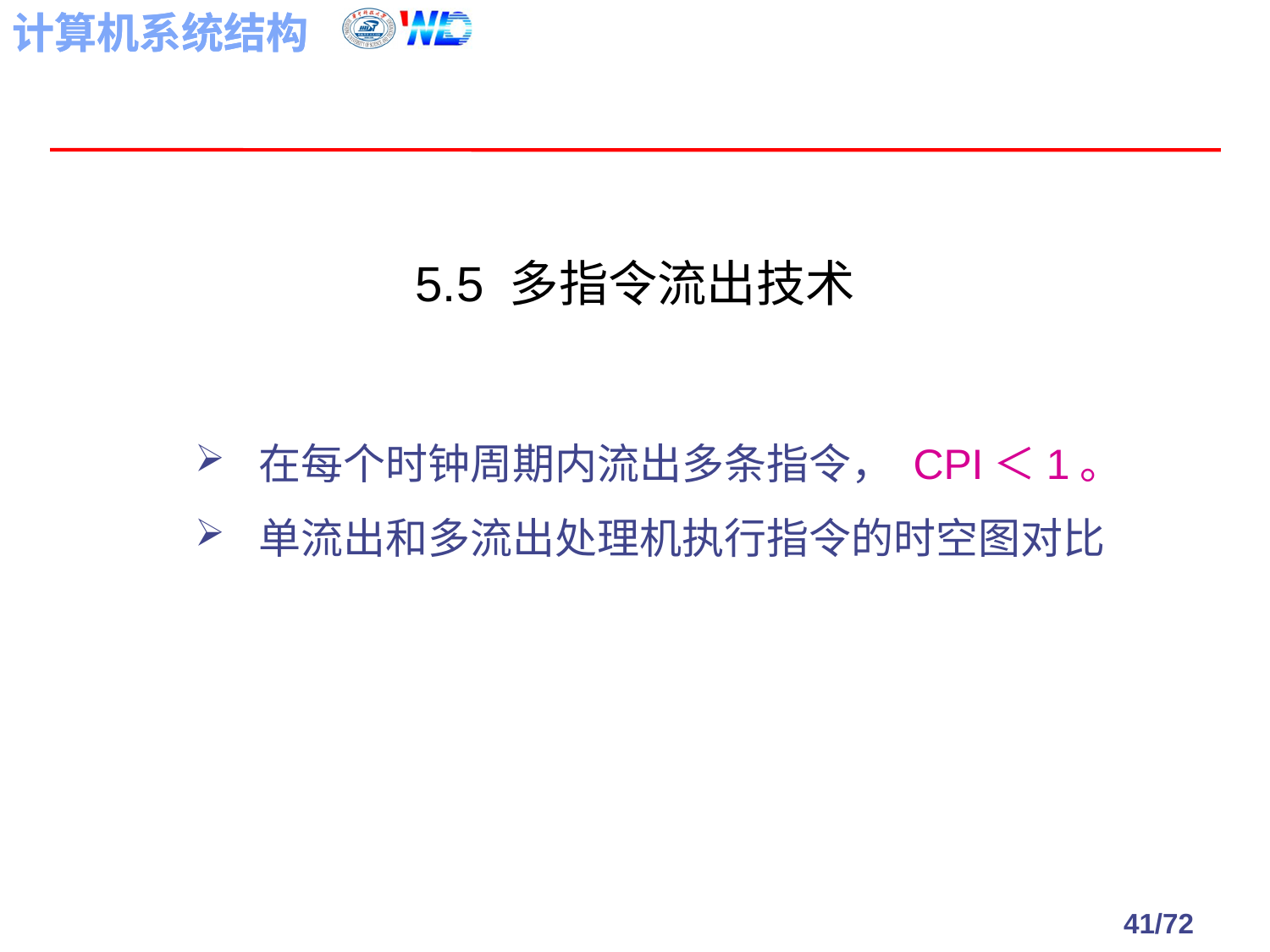

#
5.5 多指令流出技术
在每个时钟周期内流出多条指令， CPI＜1。
单流出和多流出处理机执行指令的时空图对比